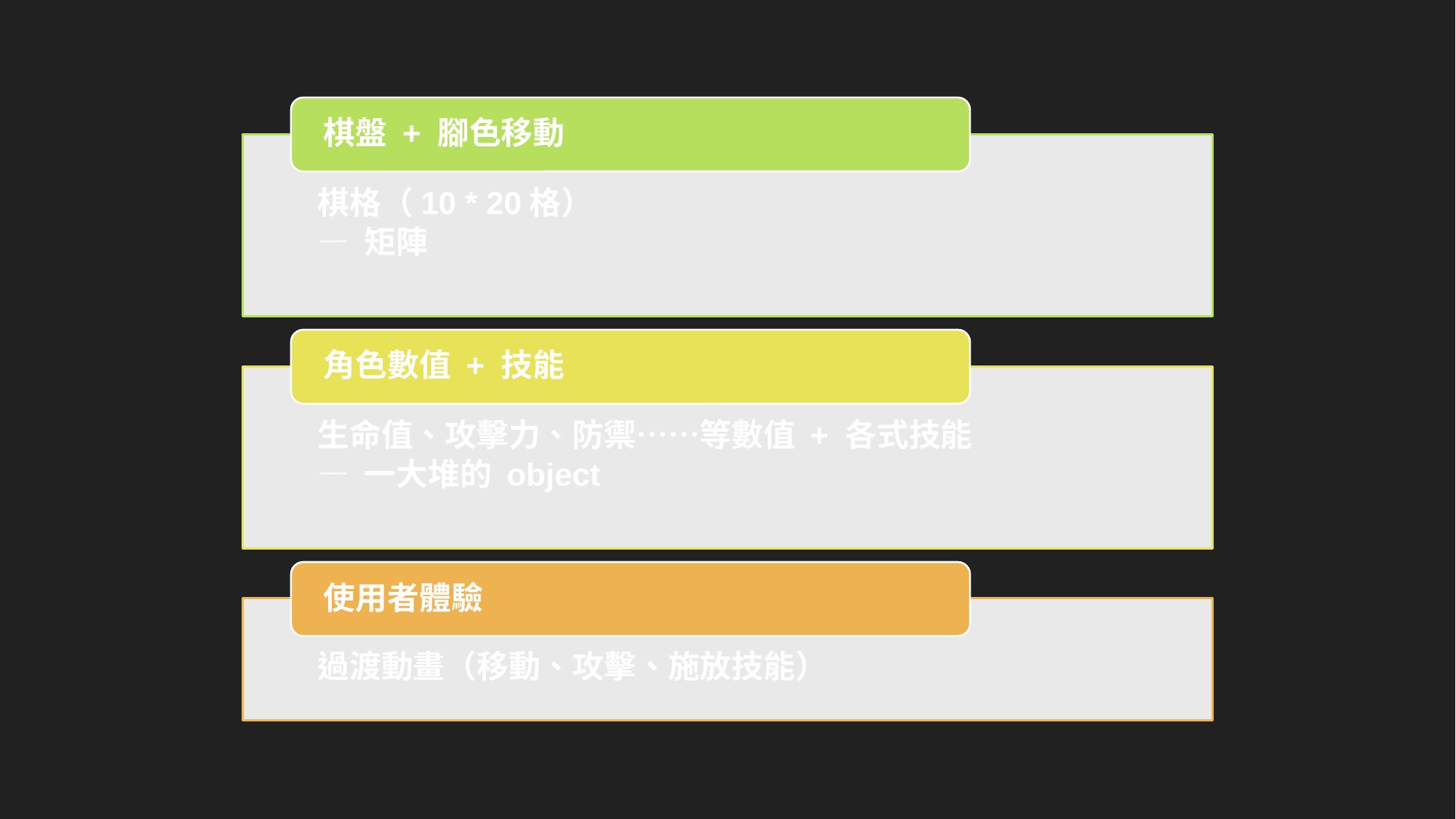

棋格（10 * 20格）
— 矩陣
棋盤 + 腳色移動
生命值、攻擊力、防禦……等數值 + 各式技能
— 一大堆的 object
角色數值 + 技能
過渡動畫（移動、攻擊、施放技能）
使用者體驗